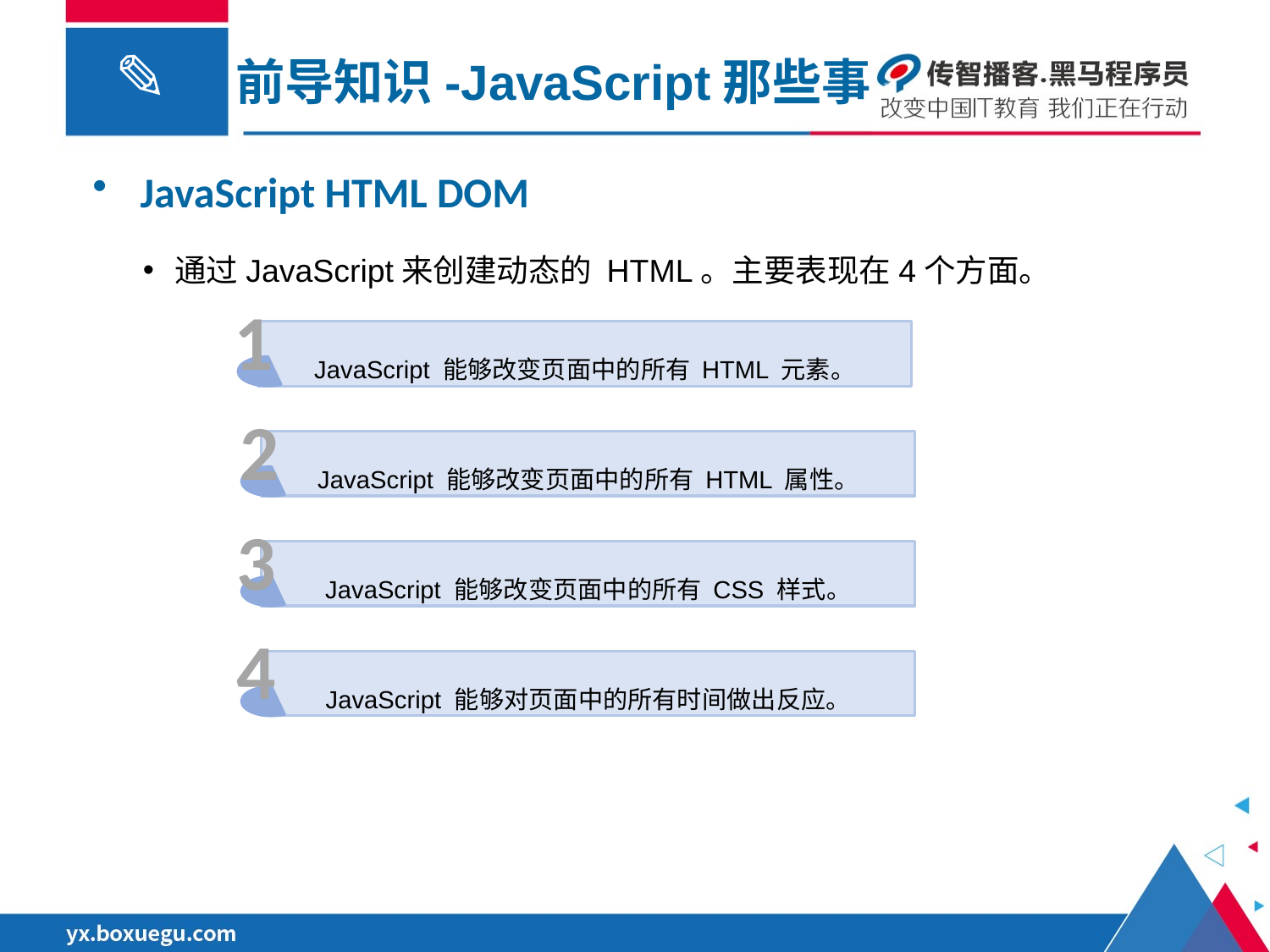

前导知识-JavaScript那些事
JavaScript HTML DOM
通过JavaScript来创建动态的 HTML。主要表现在4个方面。
1

JavaScript 能够改变页面中的所有 HTML 元素。

2

JavaScript 能够改变页面中的所有 HTML 属性。

3

JavaScript 能够改变页面中的所有 CSS 样式。

4

JavaScript 能够对页面中的所有时间做出反应。